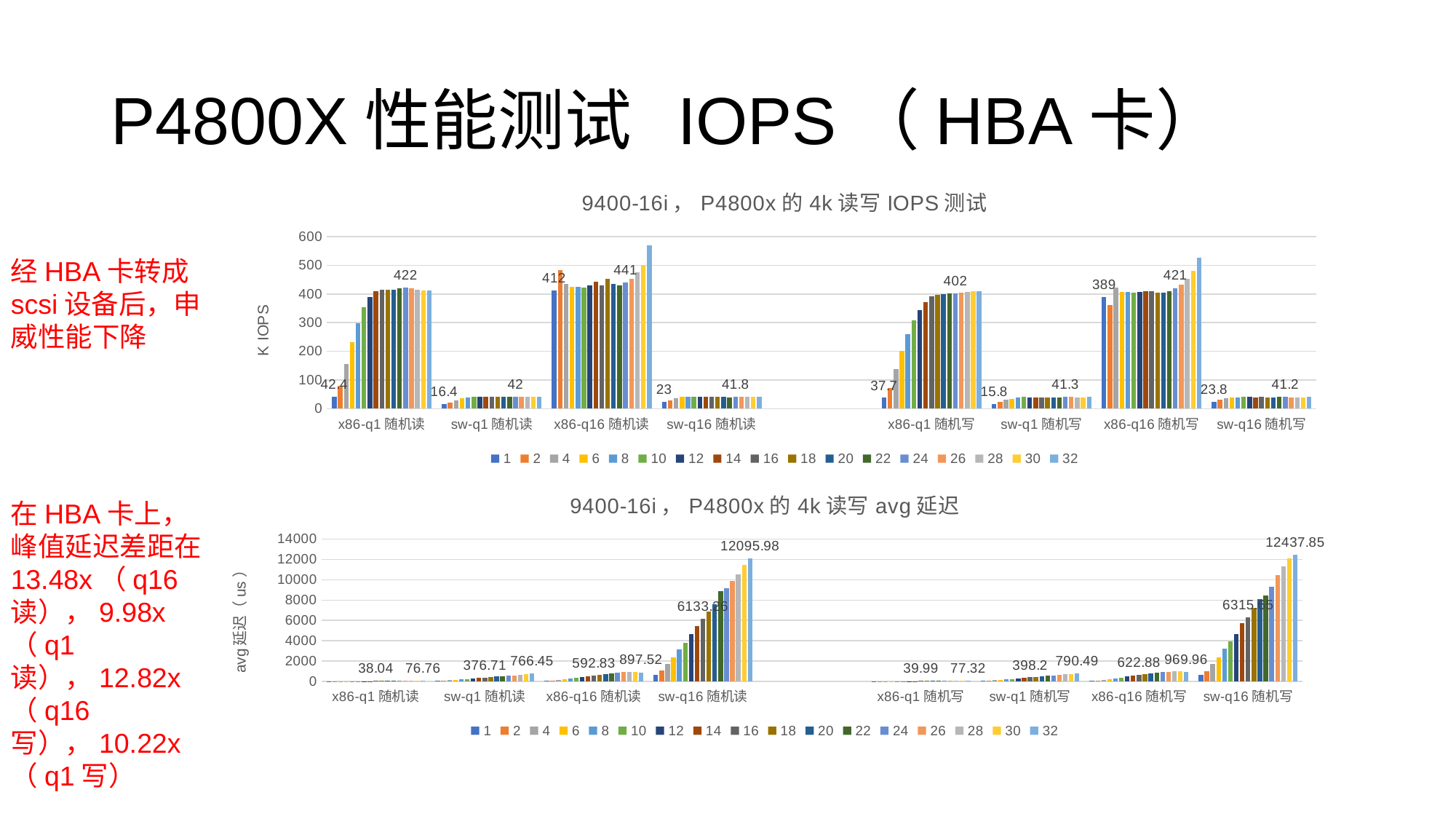

# P4800X性能测试  IOPS（HBA卡）

### Chart: 9400-16i，P4800x的4k读写IOPS测试

| Category | 1 | 2 | 4 | 6 | 8 | 10 | 12 | 14 | 16 | 18 | 20 | 22 | 24 | 26 | 28 | 30 | 32 |
|---|---|---|---|---|---|---|---|---|---|---|---|---|---|---|---|---|---|
| x86-q1随机读 | 42.4 | 79.2 | 157.0 | 232.0 | 299.0 | 353.0 | 389.0 | 410.0 | 414.0 | 414.0 | 416.0 | 419.0 | 422.0 | 420.0 | 415.0 | 413.0 | 413.0 |
| sw-q1随机读 | 16.4 | 22.3 | 27.6 | 36.3 | 39.8 | 41.2 | 41.8 | 41.8 | 42.1 | 41.5 | 41.8 | 41.8 | 42.0 | 42.3 | 41.8 | 42.6 | 41.5 |
| x86-q16随机读 | 412.0 | 484.0 | 435.0 | 426.0 | 424.0 | 422.0 | 430.0 | 442.0 | 431.0 | 454.0 | 435.0 | 430.0 | 441.0 | 453.0 | 477.0 | 502.0 | 570.0 |
| sw-q16随机读 | 23.0 | 28.4 | 37.5 | 40.8 | 40.8 | 41.8 | 41.3 | 41.1 | 41.7 | 41.7 | 41.0 | 39.8 | 41.8 | 42.1 | 42.5 | 41.8 | 42.3 |
|  | None | None | None | None | None | None | None | None | None | None | None | None | None | None | None | None | None |
| x86-q1随机写 | 37.7 | 70.9 | 137.0 | 201.0 | 259.0 | 308.0 | 345.0 | 372.0 | 393.0 | 397.0 | 400.0 | 401.0 | 402.0 | 405.0 | 408.0 | 409.0 | 410.0 |
| sw-q1随机写 | 15.8 | 22.6 | 30.6 | 34.6 | 38.6 | 40.2 | 40.1 | 39.3 | 39.8 | 39.8 | 40.0 | 39.6 | 41.3 | 42.0 | 39.9 | 40.1 | 40.3 |
| x86-q16随机写 | 389.0 | 362.0 | 423.0 | 407.0 | 407.0 | 404.0 | 408.0 | 410.0 | 411.0 | 404.0 | 406.0 | 410.0 | 421.0 | 433.0 | 452.0 | 481.0 | 527.0 |
| sw-q16随机写 | 23.8 | 31.0 | 37.4 | 40.0 | 39.8 | 40.7 | 41.4 | 39.2 | 40.5 | 39.8 | 39.7 | 41.5 | 41.2 | 39.7 | 39.5 | 39.7 | 41.1 |
经HBA卡转成scsi设备后，申威性能下降

### Chart: 9400-16i，P4800x的4k读写avg延迟

| Category | 1 | 2 | 4 | 6 | 8 | 10 | 12 | 14 | 16 | 18 | 20 | 22 | 24 | 26 | 28 | 30 | 32 |
|---|---|---|---|---|---|---|---|---|---|---|---|---|---|---|---|---|---|
| x86-q1随机读 | 23.05 | 24.64 | 24.93 | 25.32 | 26.18 | 27.76 | 30.23 | 33.54 | 38.04 | 42.91 | 47.46 | 51.82 | 56.25 | 61.2 | 66.84 | 71.97 | 76.76 |
| sw-q1随机读 | 56.7 | 85.31 | 140.95 | 161.28 | 197.61 | 239.15 | 283.57 | 331.56 | 376.71 | 429.58 | 474.54 | 522.57 | 567.53 | 610.78 | 665.54 | 700.65 | 766.45 |
| x86-q16随机读 | 38.51 | 65.8 | 146.54 | 225.02 | 301.54 | 379.0 | 446.49 | 506.75 | 592.83 | 633.68 | 734.36 | 818.07 | 870.8 | 917.9 | 938.13 | 954.87 | 897.52 |
| sw-q16随机读 | 664.17 | 1102.39 | 1692.42 | 2345.01 | 3130.99 | 3825.38 | 4640.11 | 5439.0 | 6133.26 | 6901.61 | 7614.67 | 8844.57 | 9188.72 | 9878.94 | 10529.79 | 11477.36 | 12095.98 |
|  | None | None | None | None | None | None | None | None | None | None | None | None | None | None | None | None | None |
| x86-q1随机写 | 25.93 | 27.61 | 28.53 | 29.22 | 30.28 | 31.81 | 34.08 | 36.94 | 39.99 | 44.6 | 49.34 | 54.15 | 58.98 | 63.54 | 67.94 | 72.69 | 77.32 |
| sw-q1随机写 | 59.15 | 84.23 | 126.36 | 169.13 | 203.64 | 244.8 | 295.19 | 352.22 | 398.2 | 448.49 | 483.95 | 551.43 | 577.1 | 615.08 | 698.16 | 744.42 | 790.49 |
| x86-q16随机写 | 40.85 | 87.98 | 150.87 | 235.22 | 314.01 | 395.58 | 470.61 | 545.12 | 622.88 | 711.41 | 788.39 | 857.3 | 910.6 | 960.65 | 990.15 | 998.15 | 969.96 |
| sw-q16随机写 | 668.8 | 997.53 | 1697.16 | 2329.26 | 3209.14 | 3923.18 | 4635.42 | 5703.26 | 6315.65 | 7224.32 | 8060.16 | 8473.16 | 9317.52 | 10468.56 | 11336.8 | 12076.48 | 12437.85 |
在HBA卡上，峰值延迟差距在13.48x（q16读），9.98x（q1读），12.82x（q16写），10.22x（q1写）